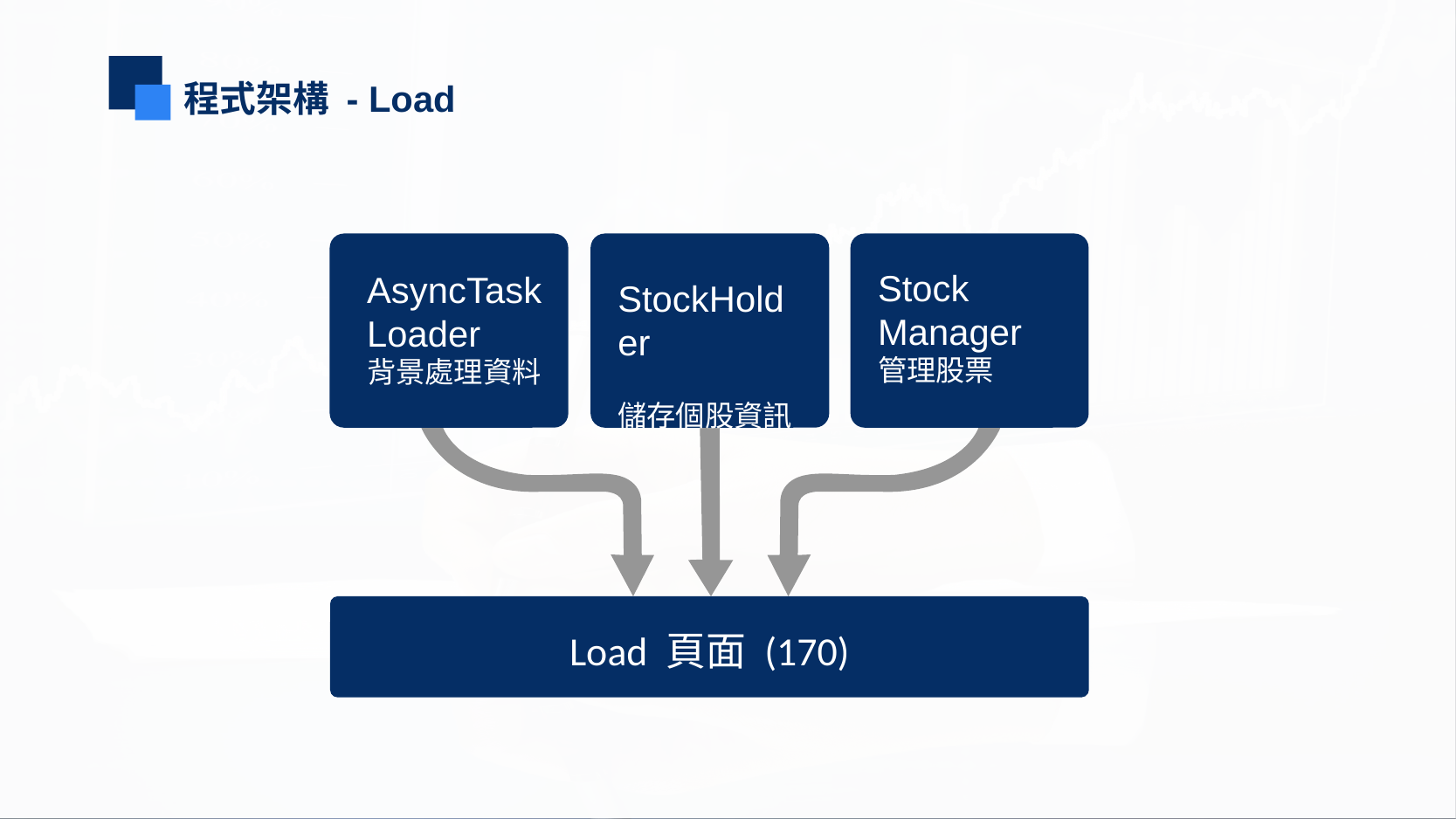

程式架構 - Load

AsyncTask
Loader
背景處理資料

StockHolder

儲存個股資訊

Stock
Manager
管理股票

Load 頁面 (170)